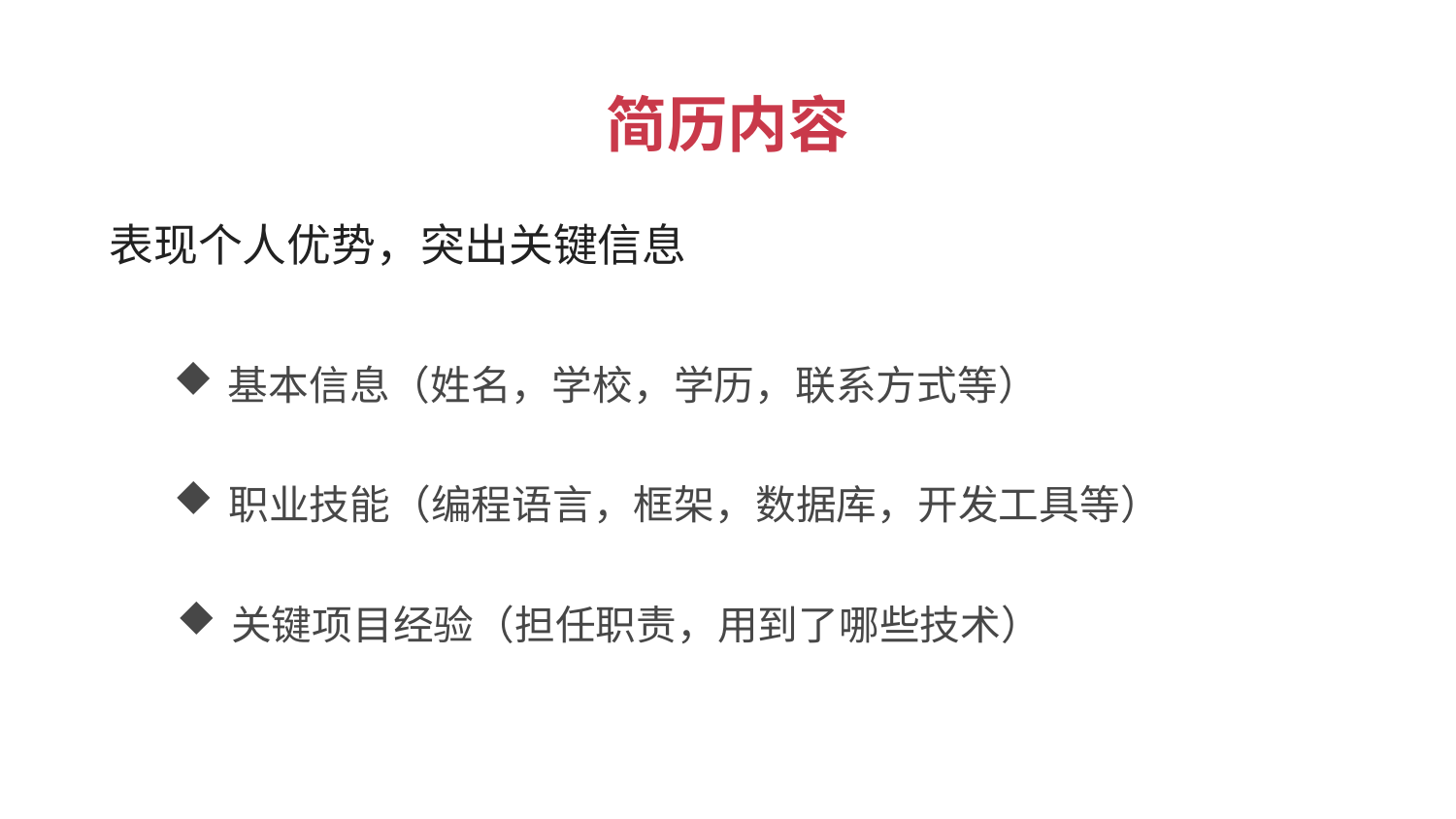

简历内容
 表现个人优势，突出关键信息
基本信息（姓名，学校，学历，联系方式等）
职业技能（编程语言，框架，数据库，开发工具等）
关键项目经验（担任职责，用到了哪些技术）